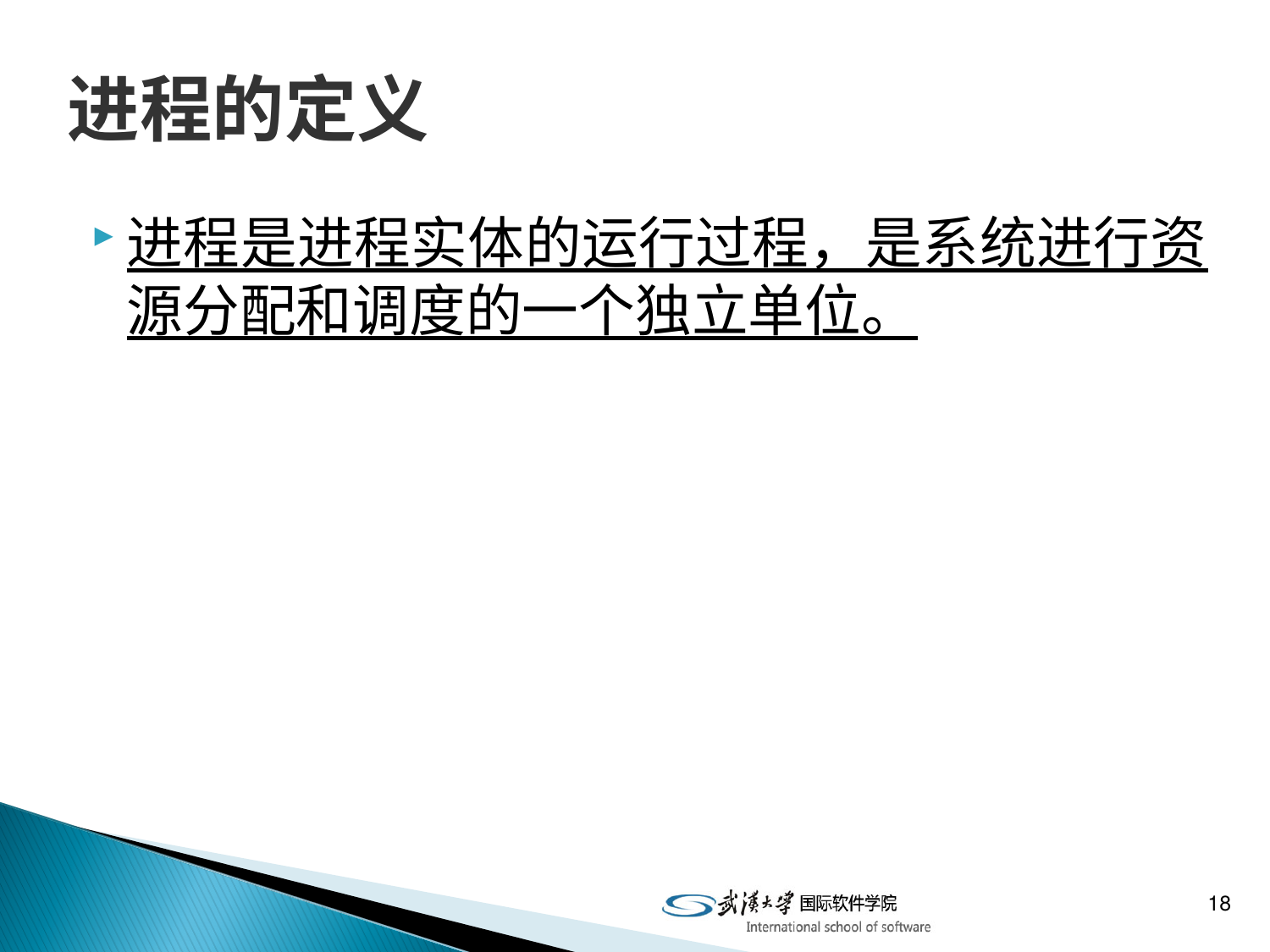

# 进程的定义
进程是进程实体的运行过程，是系统进行资源分配和调度的一个独立单位。